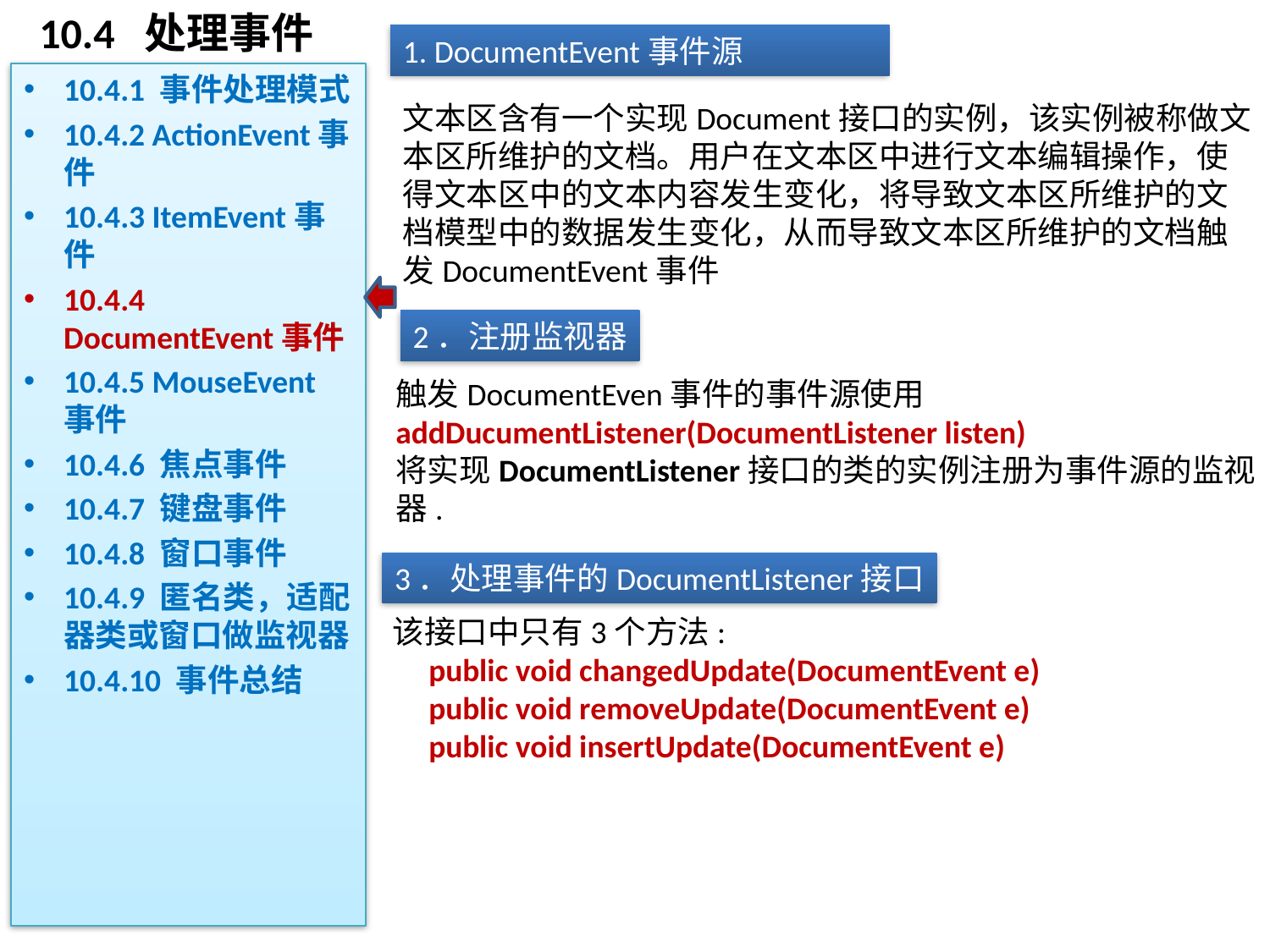

# 10.4  处理事件
1. DocumentEvent事件源
10.4.1 事件处理模式
10.4.2 ActionEvent事件
10.4.3 ItemEvent事件
10.4.4 DocumentEvent事件
10.4.5 MouseEvent事件
10.4.6 焦点事件
10.4.7 键盘事件
10.4.8 窗口事件
10.4.9 匿名类，适配器类或窗口做监视器
10.4.10 事件总结
文本区含有一个实现Document接口的实例，该实例被称做文本区所维护的文档。用户在文本区中进行文本编辑操作，使得文本区中的文本内容发生变化，将导致文本区所维护的文档模型中的数据发生变化，从而导致文本区所维护的文档触发DocumentEvent事件

2．注册监视器
触发DocumentEven事件的事件源使用addDucumentListener(DocumentListener listen)
将实现DocumentListener接口的类的实例注册为事件源的监视器.
3．处理事件的DocumentListener接口
该接口中只有3个方法:
     public void changedUpdate(DocumentEvent e)
     public void removeUpdate(DocumentEvent e)
     public void insertUpdate(DocumentEvent e)